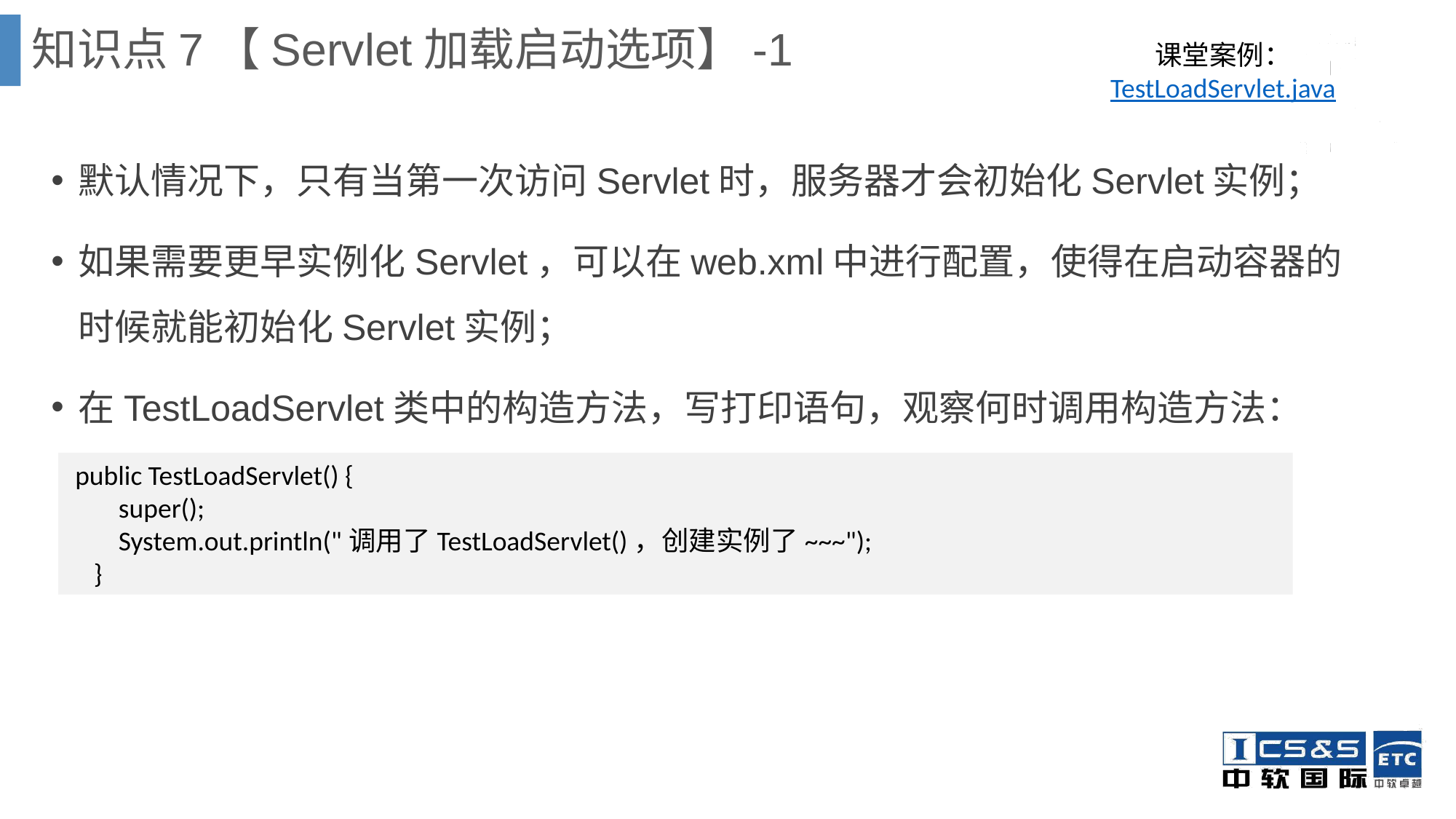

知识点7【Servlet加载启动选项】-1
课堂案例：
TestLoadServlet.java
默认情况下，只有当第一次访问Servlet时，服务器才会初始化Servlet实例；
如果需要更早实例化Servlet，可以在web.xml中进行配置，使得在启动容器的时候就能初始化Servlet实例；
在TestLoadServlet类中的构造方法，写打印语句，观察何时调用构造方法：
 public TestLoadServlet() {
        super();
        System.out.println("调用了TestLoadServlet()，创建实例了~~~");
    }